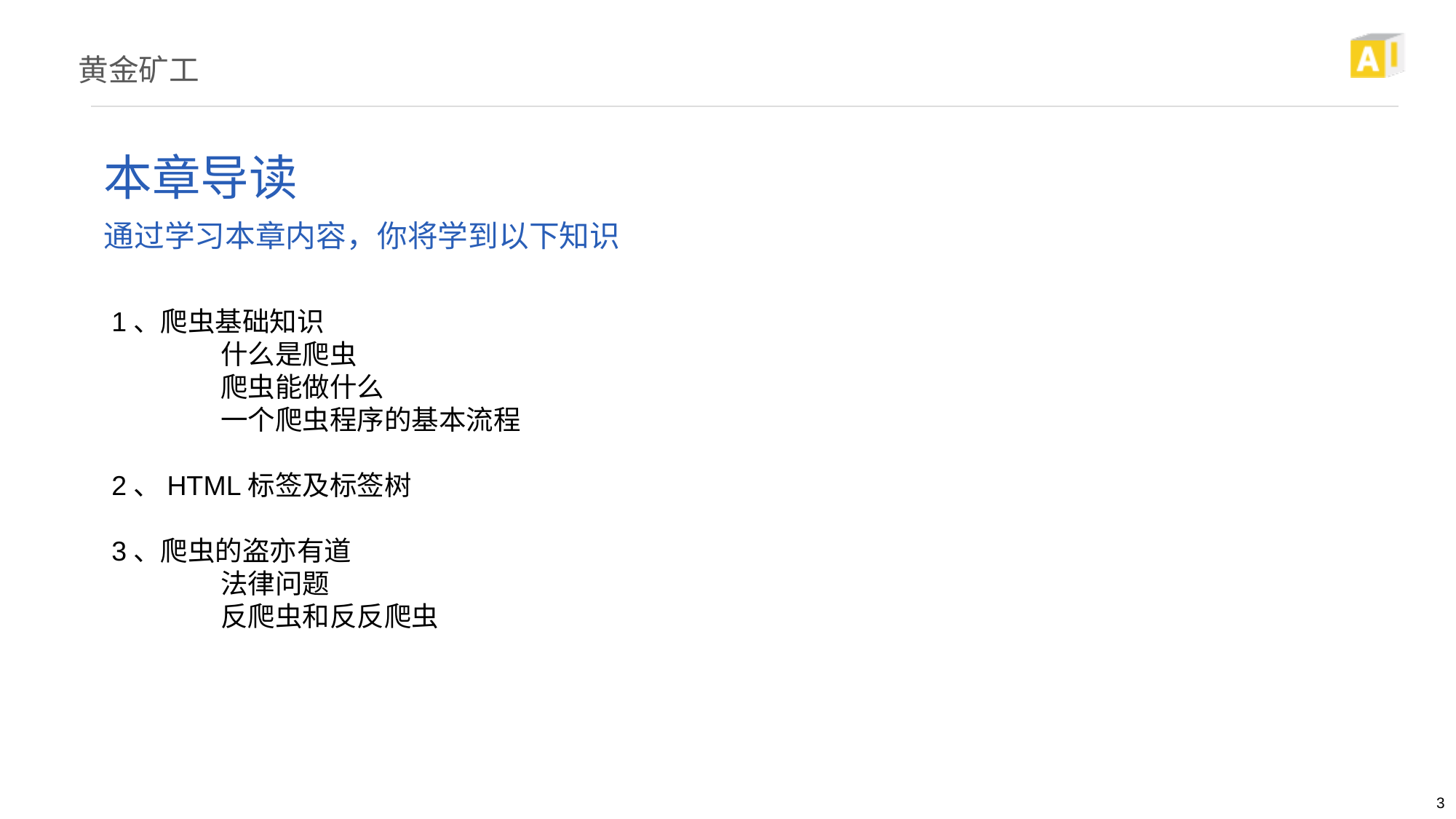

本章导读
通过学习本章内容，你将学到以下知识
1、爬虫基础知识
     	什么是爬虫
	爬虫能做什么
	一个爬虫程序的基本流程

2、HTML标签及标签树

3、爬虫的盗亦有道
	法律问题
	反爬虫和反反爬虫
3